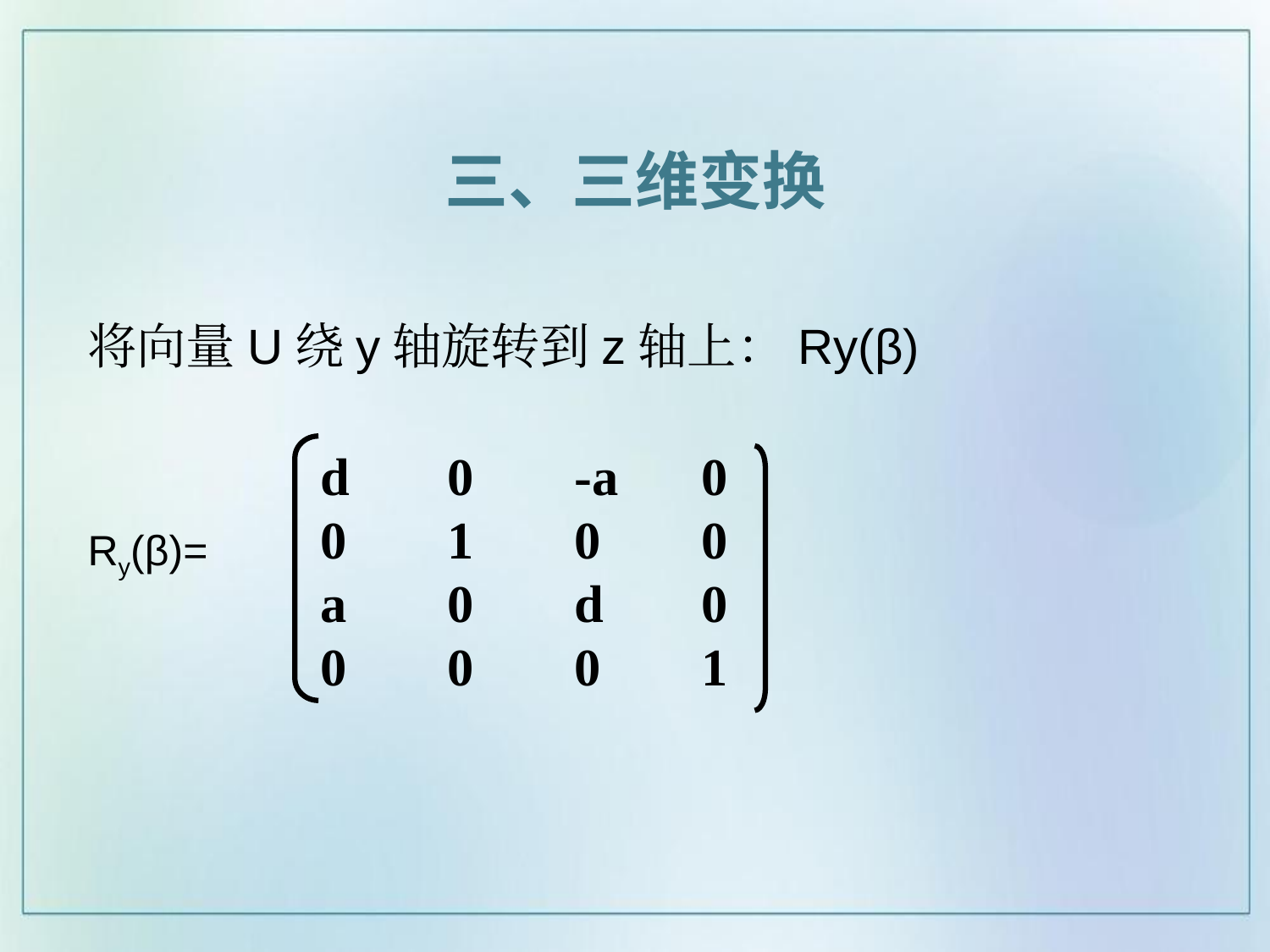

三、三维变换
# 将向量U绕y轴旋转到z轴上：Ry(β)

Ry(β)=

d	0	-a	0
0	1	0	0
a	0	d	0
0	0	0	1